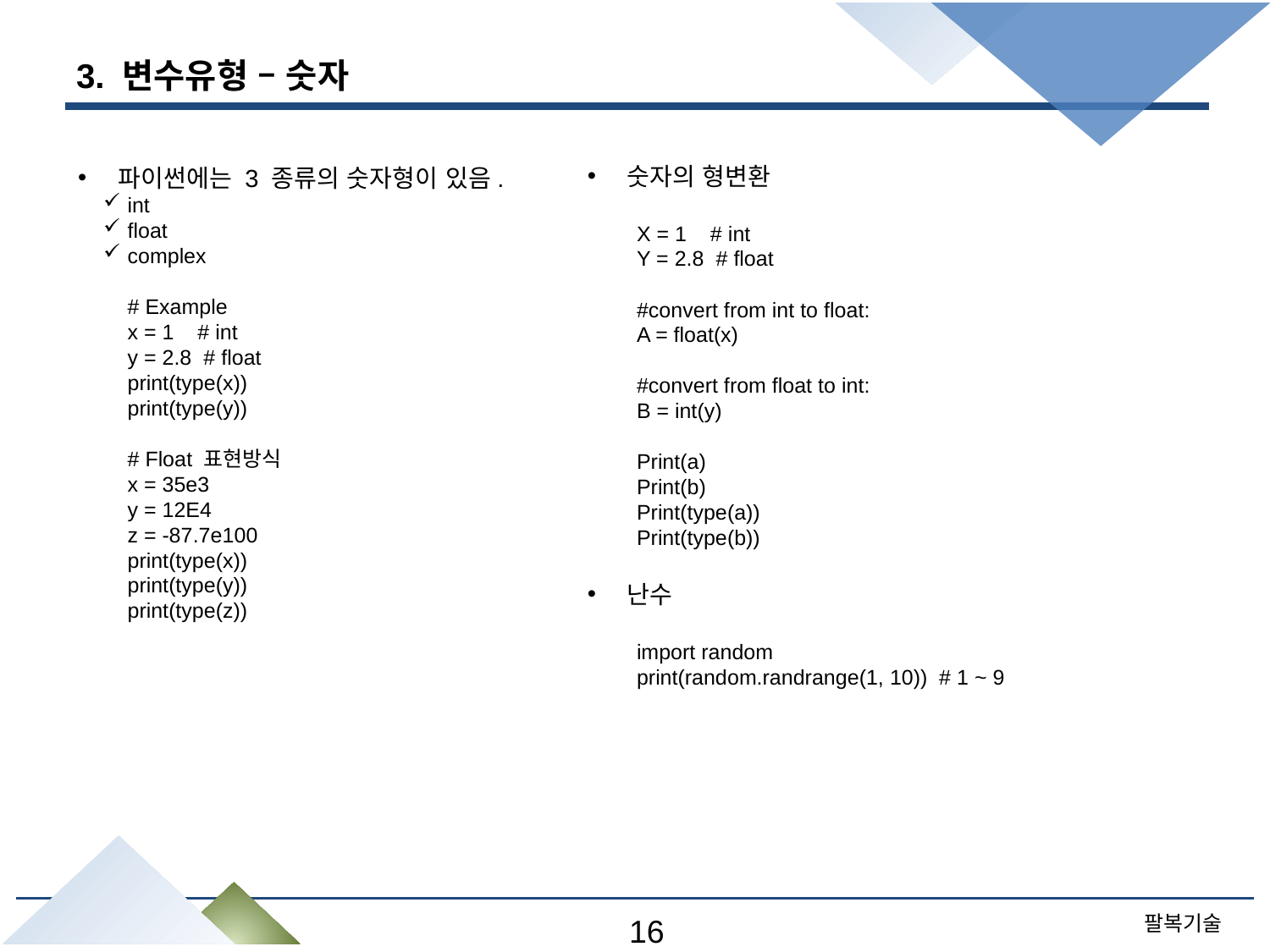

# 3. 변수유형 – 숫자
숫자의 형변환

X = 1    # int
Y = 2.8  # float

#convert from int to float:
A = float(x)

#convert from float to int:
B = int(y)

Print(a)
Print(b)
Print(type(a))
Print(type(b))

난수

import random
print(random.randrange(1, 10))  # 1 ~ 9
파이썬에는 3 종류의 숫자형이 있음.
int
float
complex

# Example
x = 1    # int
y = 2.8  # float
print(type(x))
print(type(y))

# Float 표현방식
x = 35e3
y = 12E4
z = -87.7e100
print(type(x))
print(type(y))
print(type(z))

16